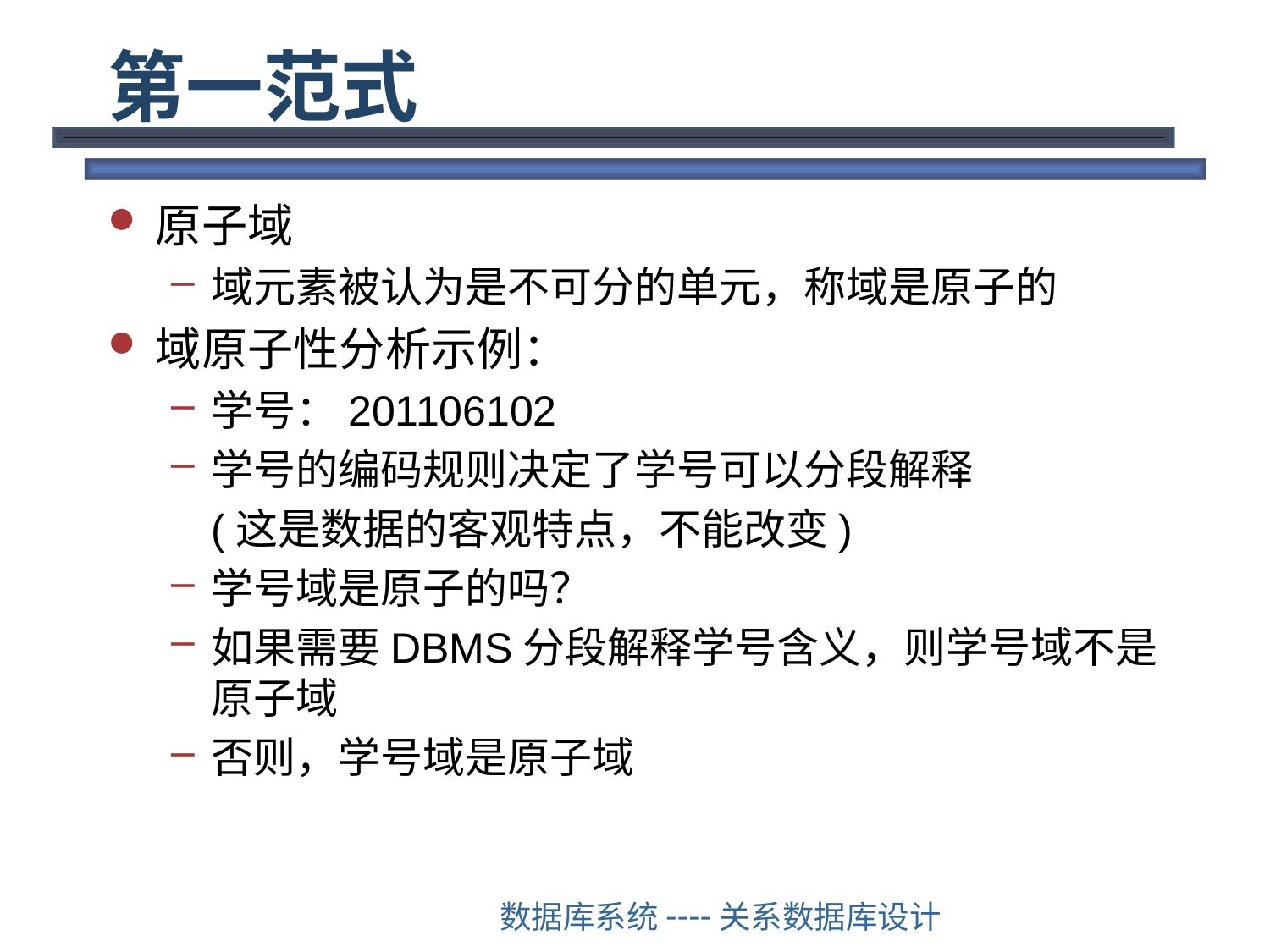

# 第一范式
原子域
域元素被认为是不可分的单元，称域是原子的
域原子性分析示例：
学号：201106102
学号的编码规则决定了学号可以分段解释
	(这是数据的客观特点，不能改变)
学号域是原子的吗？
如果需要DBMS分段解释学号含义，则学号域不是原子域
否则，学号域是原子域

数据库系统----关系数据库设计